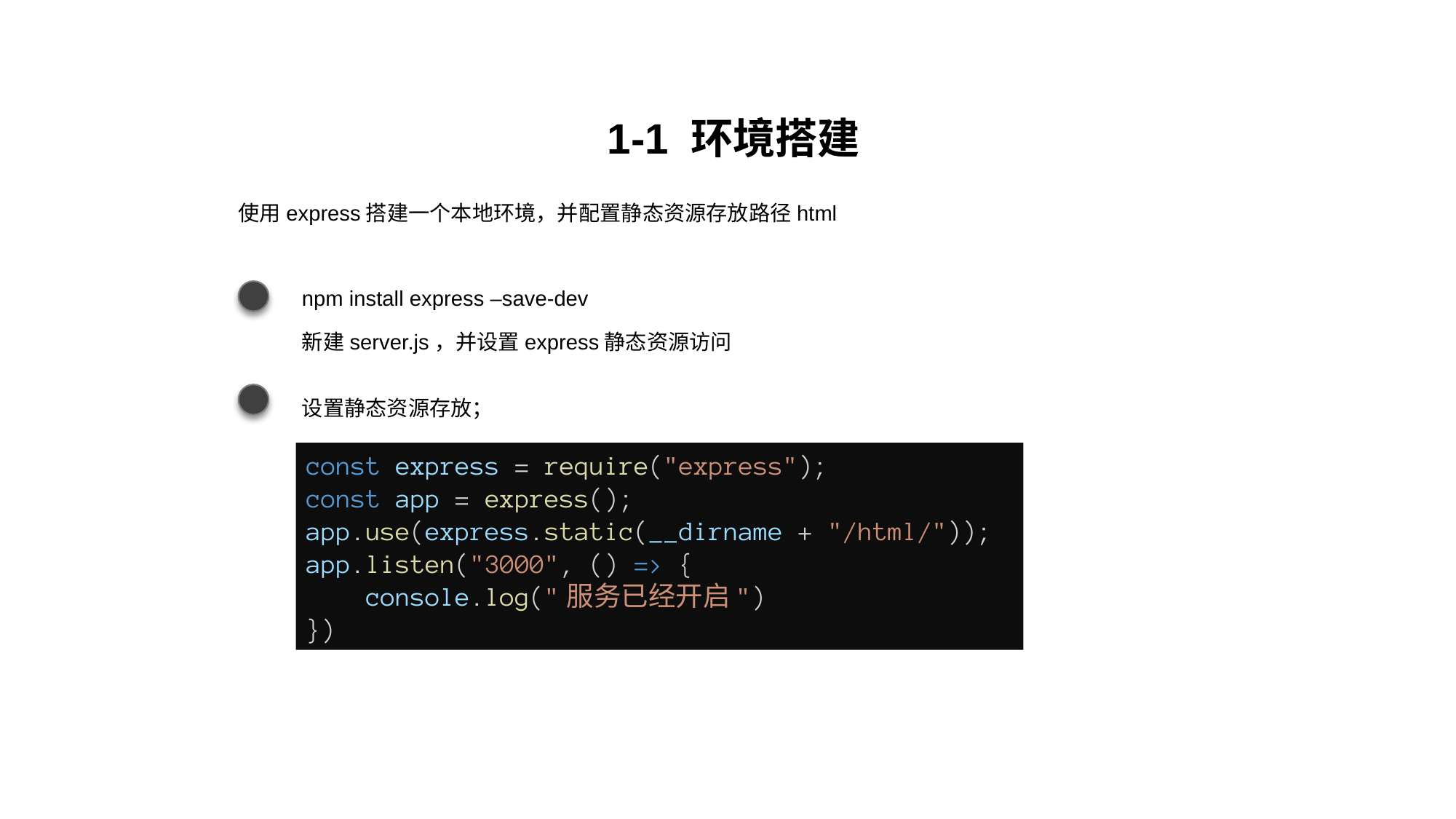

1-1 环境搭建
使用express搭建一个本地环境，并配置静态资源存放路径html
npm install express –save-dev

新建server.js，并设置express静态资源访问
设置静态资源存放；

const express = require("express");
const app = express();
app.use(express.static(__dirname + "/html/"));
app.listen("3000", () => {
    console.log("服务已经开启")
})